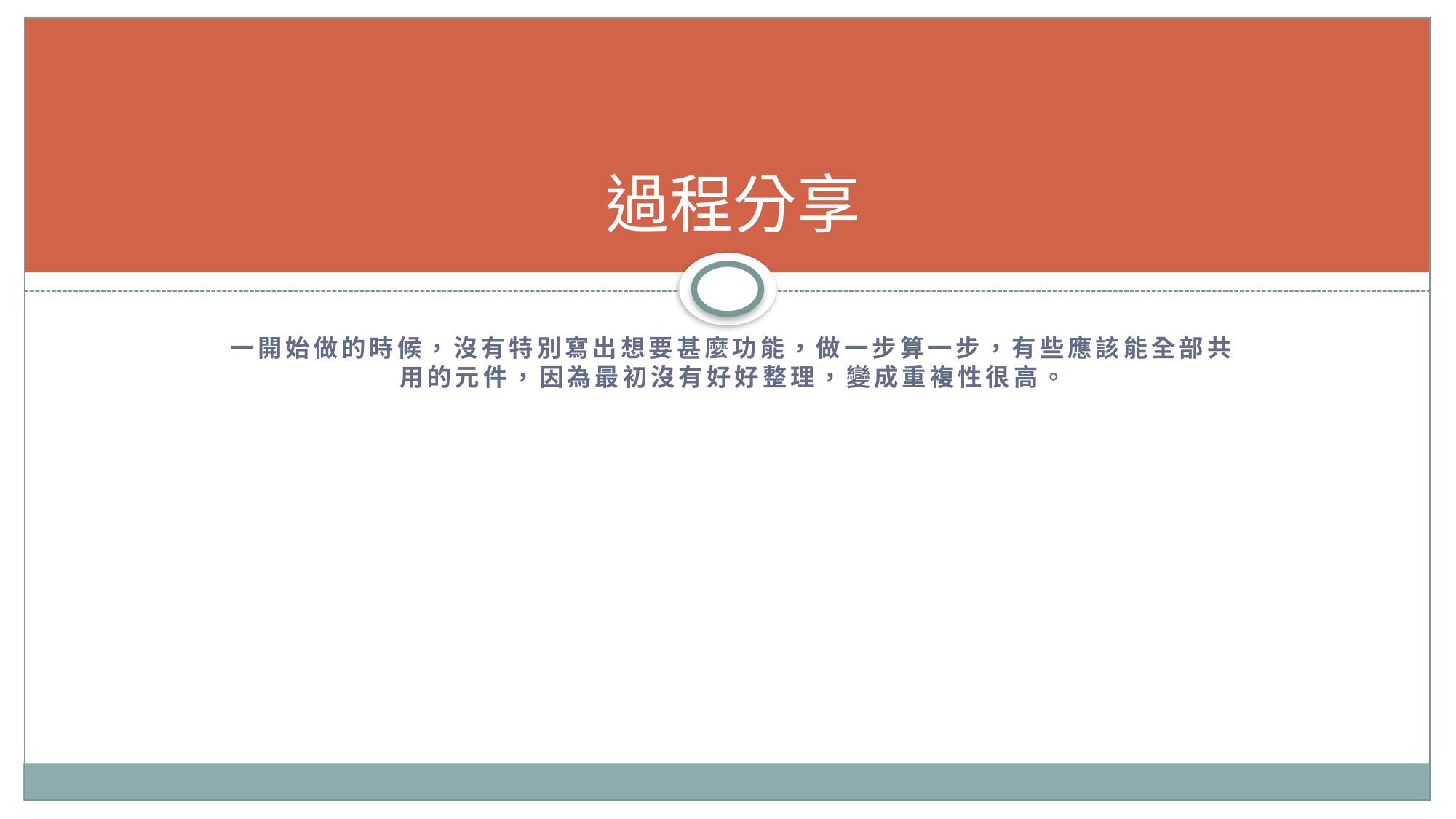

# 過程分享
一開始做的時候，沒有特別寫出想要甚麼功能，做一步算一步，有些應該能全部共用的元件，因為最初沒有好好整理，變成重複性很高。